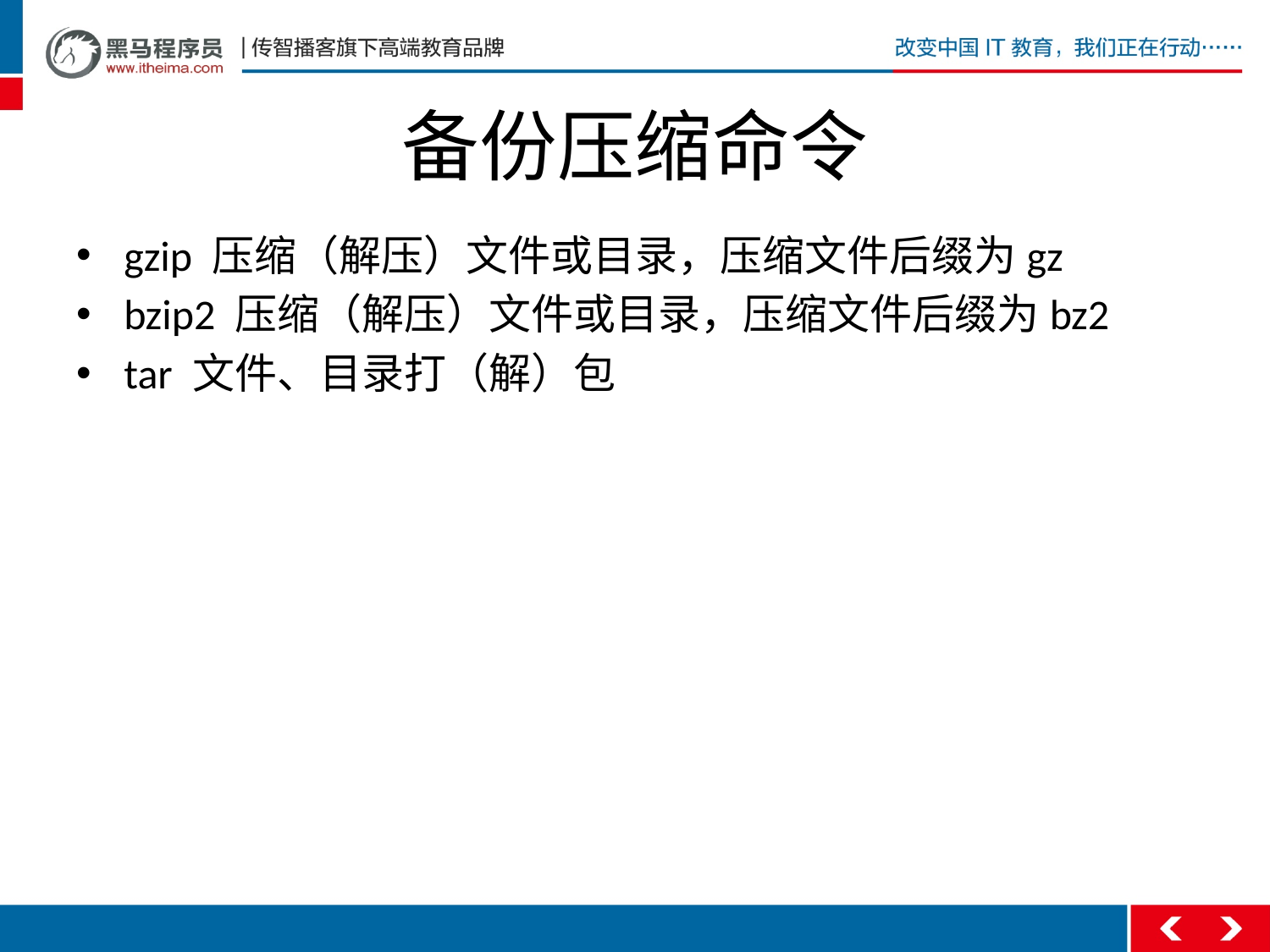

# 备份压缩命令
gzip 压缩（解压）文件或目录，压缩文件后缀为gz
bzip2 压缩（解压）文件或目录，压缩文件后缀为bz2
tar 文件、目录打（解）包